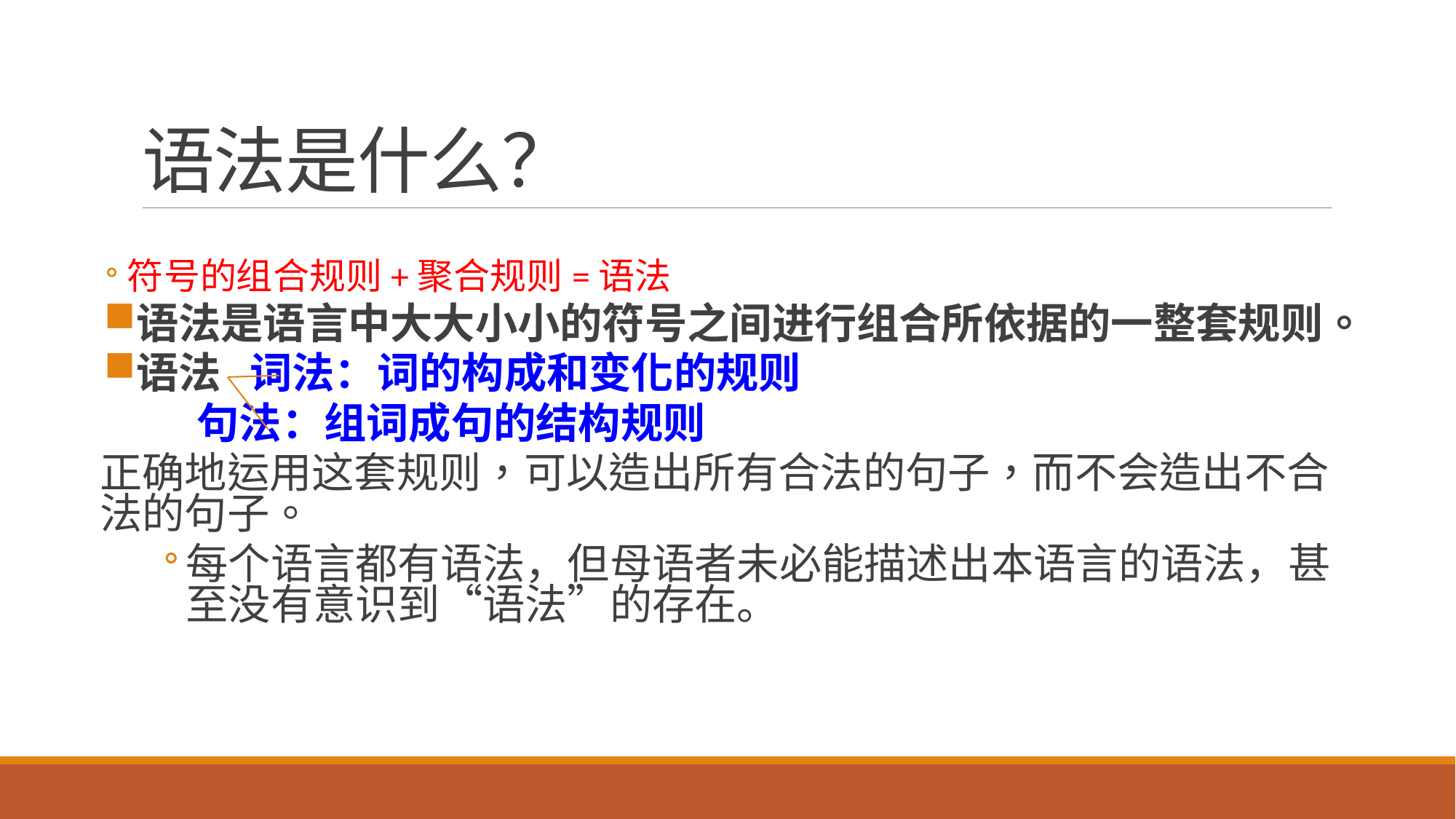

# 语法是什么？
符号的组合规则+聚合规则=语法
语法是语言中大大小小的符号之间进行组合所依据的一整套规则。
语法   词法：词的构成和变化的规则
         句法：组词成句的结构规则
正确地运用这套规则，可以造出所有合法的句子，而不会造出不合法的句子。
每个语言都有语法，但母语者未必能描述出本语言的语法，甚至没有意识到“语法”的存在。